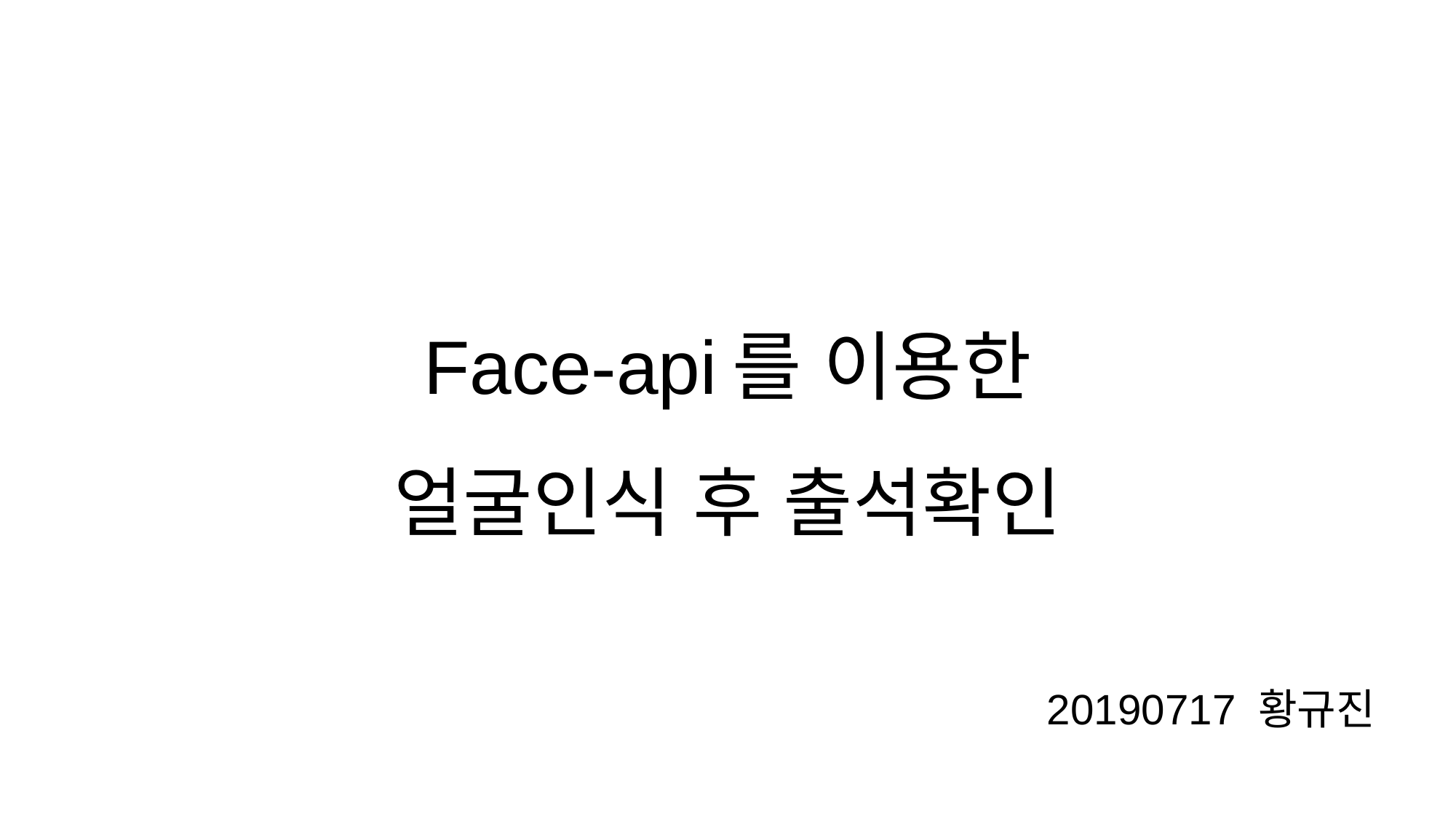

# Face-api를 이용한 얼굴인식 후 출석확인
20190717 황규진